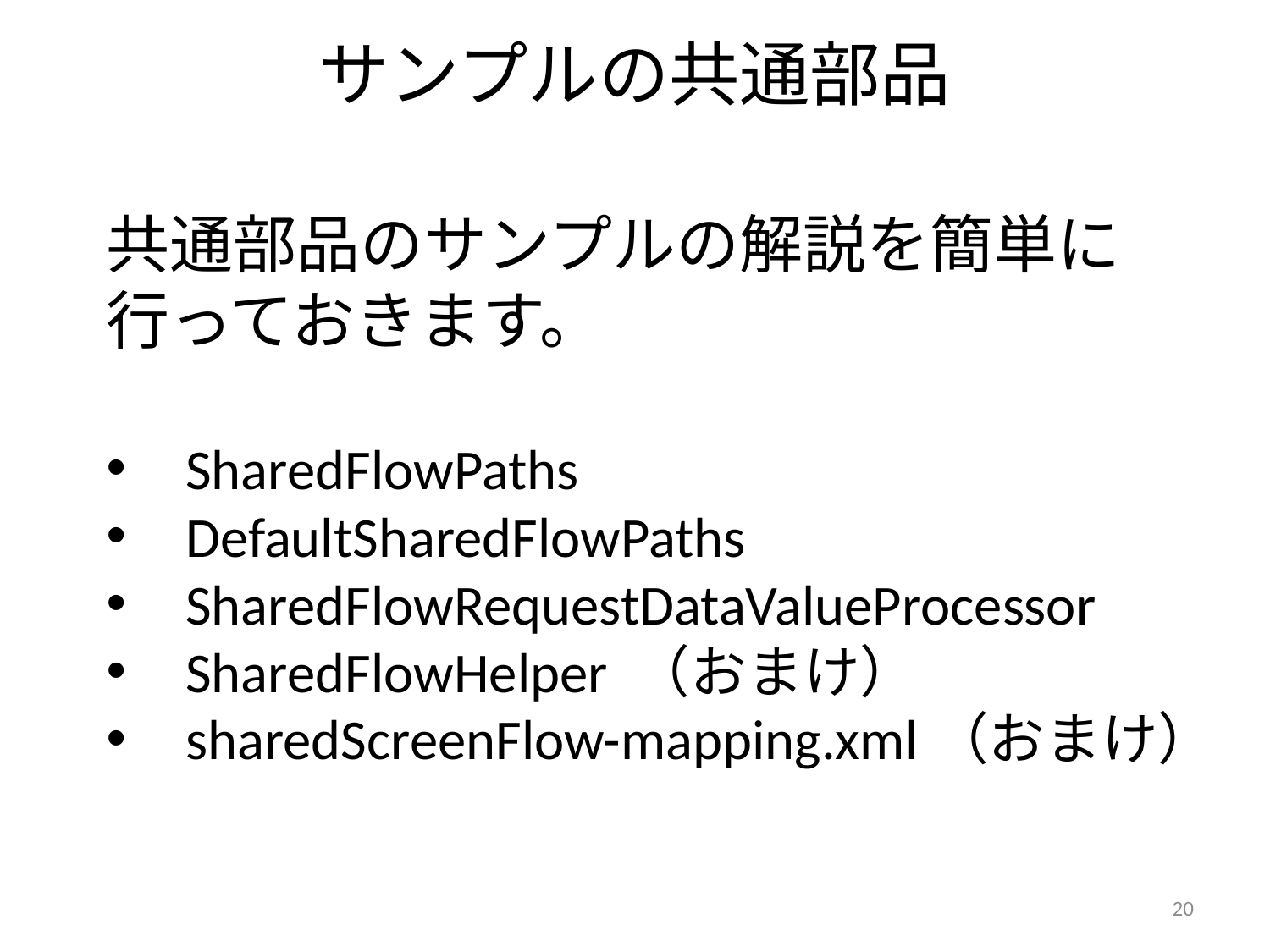

# サンプルの共通部品
共通部品のサンプルの解説を簡単に行っておきます。

SharedFlowPaths
DefaultSharedFlowPaths
SharedFlowRequestDataValueProcessor
SharedFlowHelper （おまけ）
sharedScreenFlow-mapping.xml（おまけ）
20